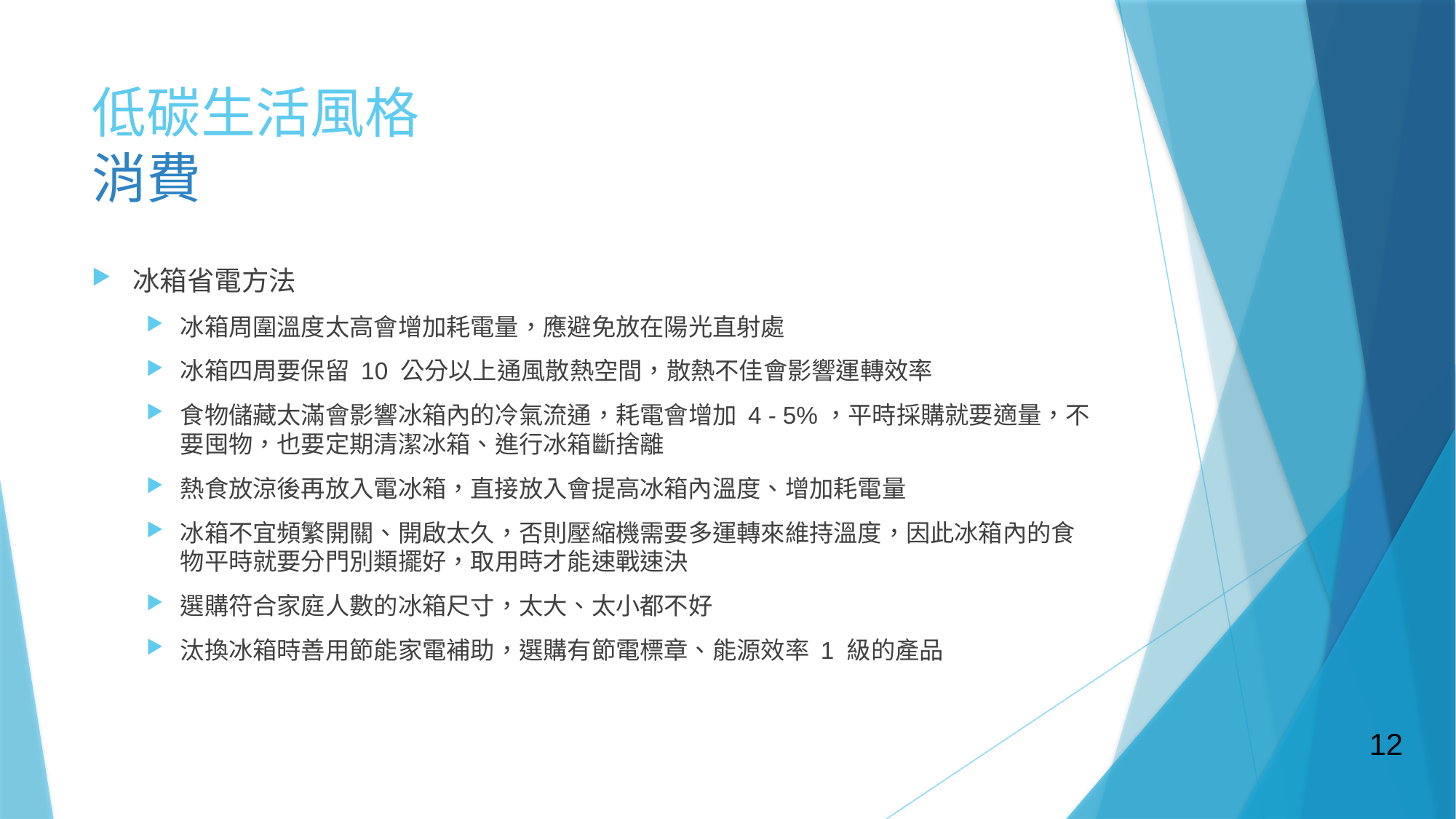

# 低碳生活風格 消費
冰箱省電方法
冰箱周圍溫度太高會增加耗電量，應避免放在陽光直射處
冰箱四周要保留 10 公分以上通風散熱空間，散熱不佳會影響運轉效率
食物儲藏太滿會影響冰箱內的冷氣流通，耗電會增加 4 - 5%，平時採購就要適量，不要囤物，也要定期清潔冰箱、進行冰箱斷捨離
熱食放涼後再放入電冰箱，直接放入會提高冰箱內溫度、增加耗電量
冰箱不宜頻繁開關、開啟太久，否則壓縮機需要多運轉來維持溫度，因此冰箱內的食物平時就要分門別類擺好，取用時才能速戰速決
選購符合家庭人數的冰箱尺寸，太大、太小都不好
汰換冰箱時善用節能家電補助，選購有節電標章、能源效率 1 級的產品
12